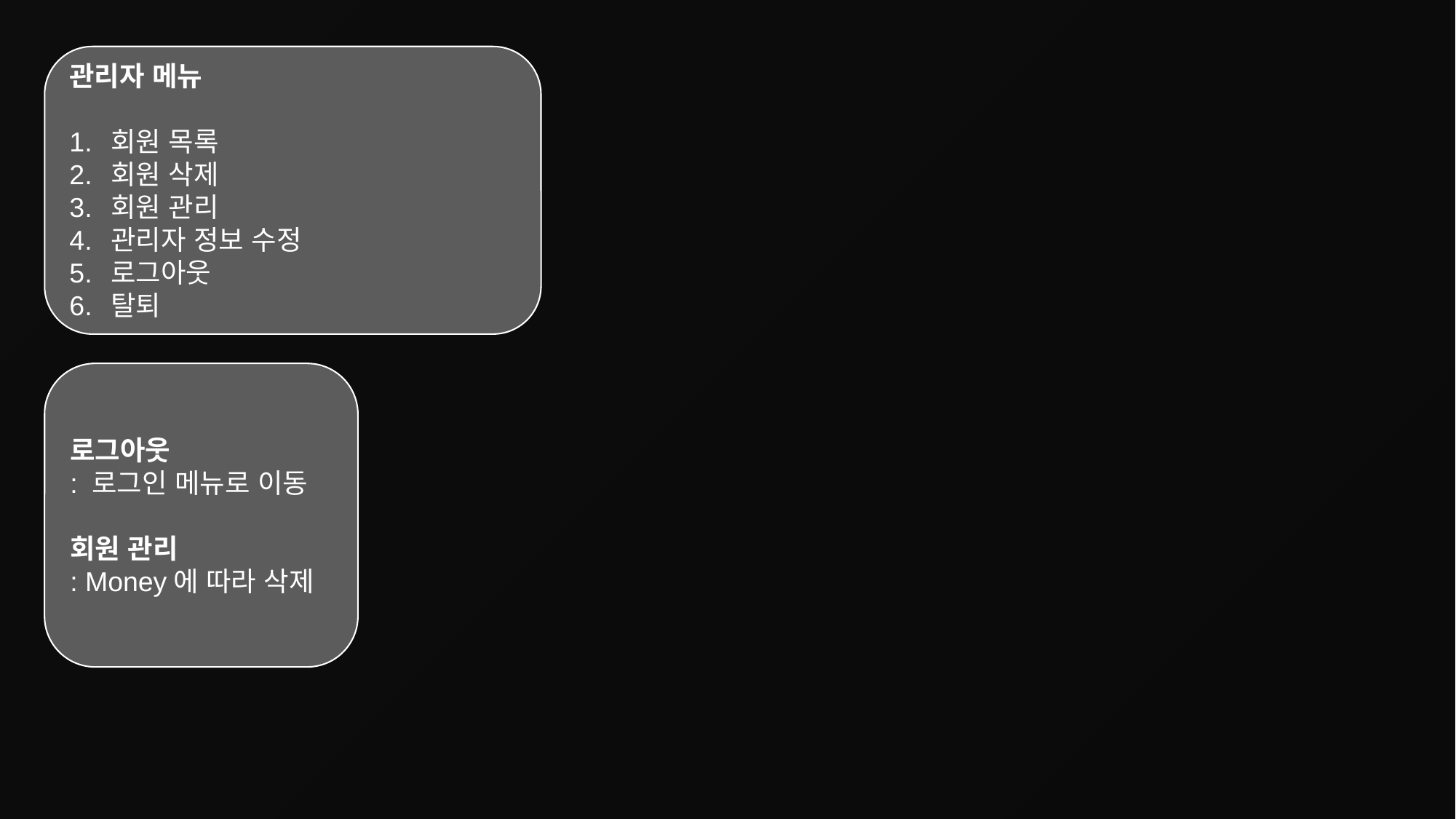

관리자 메뉴

회원 목록
회원 삭제
회원 관리
관리자 정보 수정
로그아웃
탈퇴
로그아웃
: 로그인 메뉴로 이동

회원 관리
: Money에 따라 삭제